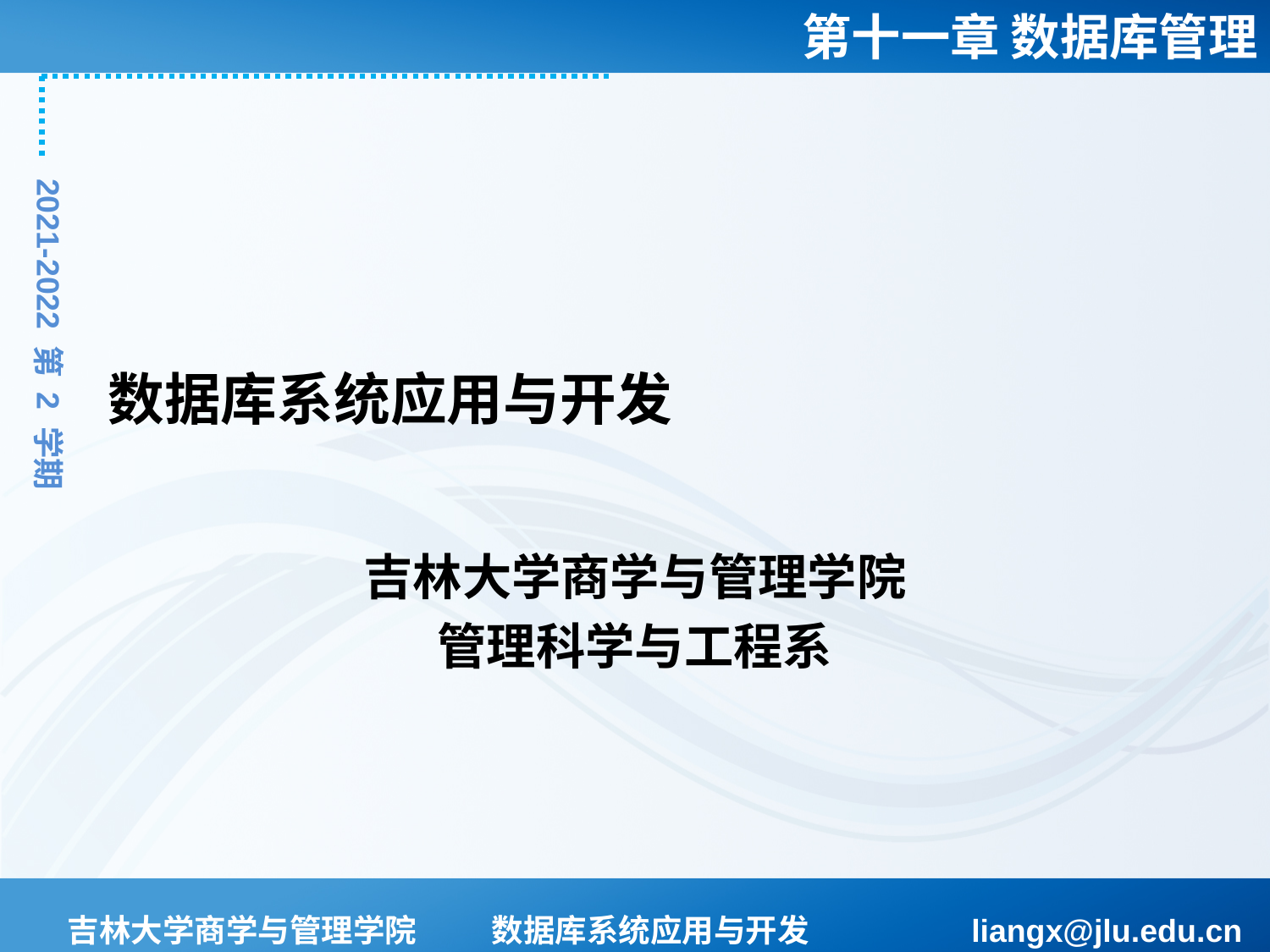

2021-2022 第 2 学期
# 数据库系统应用与开发
吉林大学商学与管理学院
管理科学与工程系